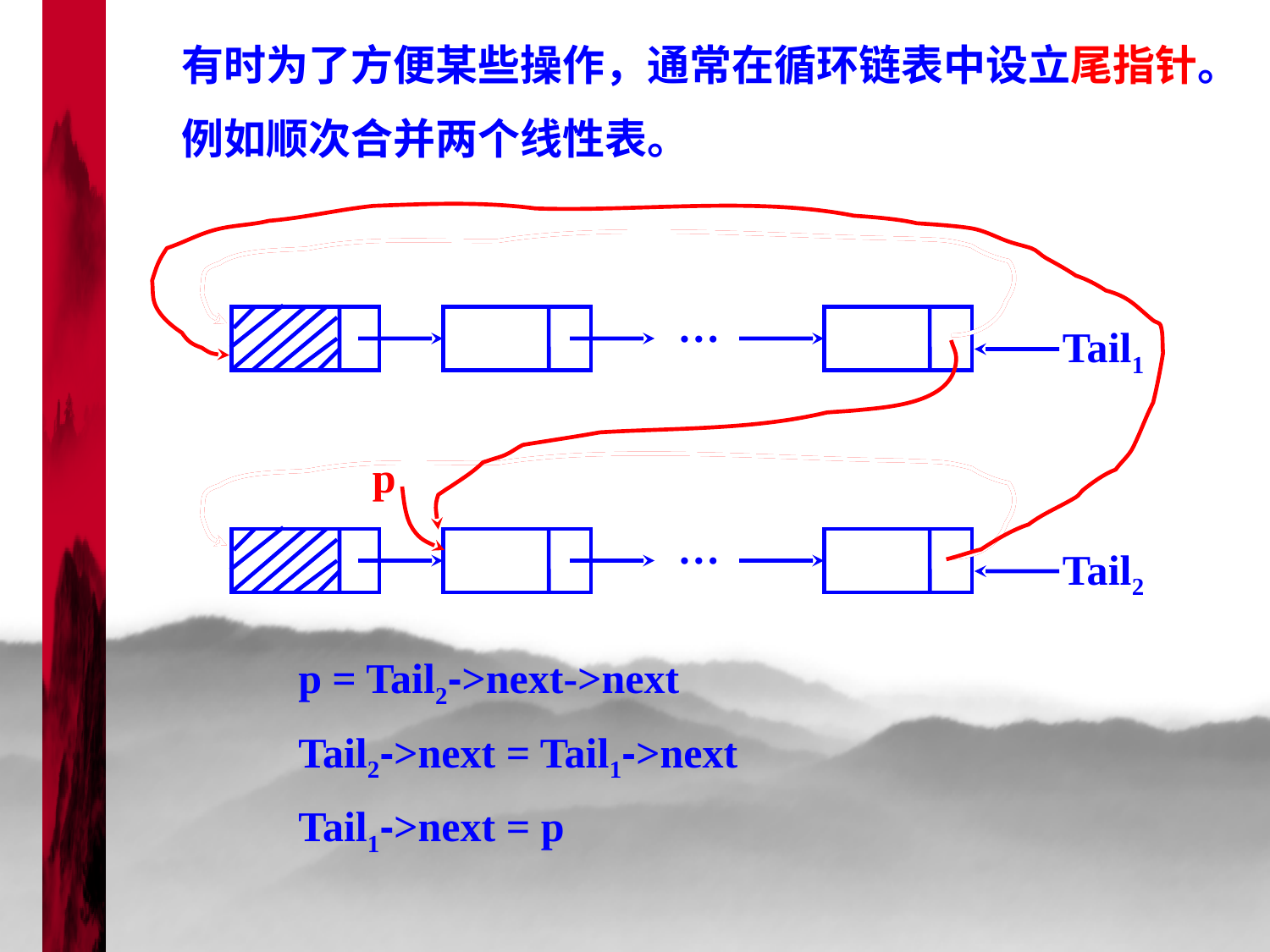

有时为了方便某些操作，通常在循环链表中设立尾指针。
例如顺次合并两个线性表。

…

Tail1

…

Tail2

p

p = Tail2->next->next
Tail2->next = Tail1->next
Tail1->next = p